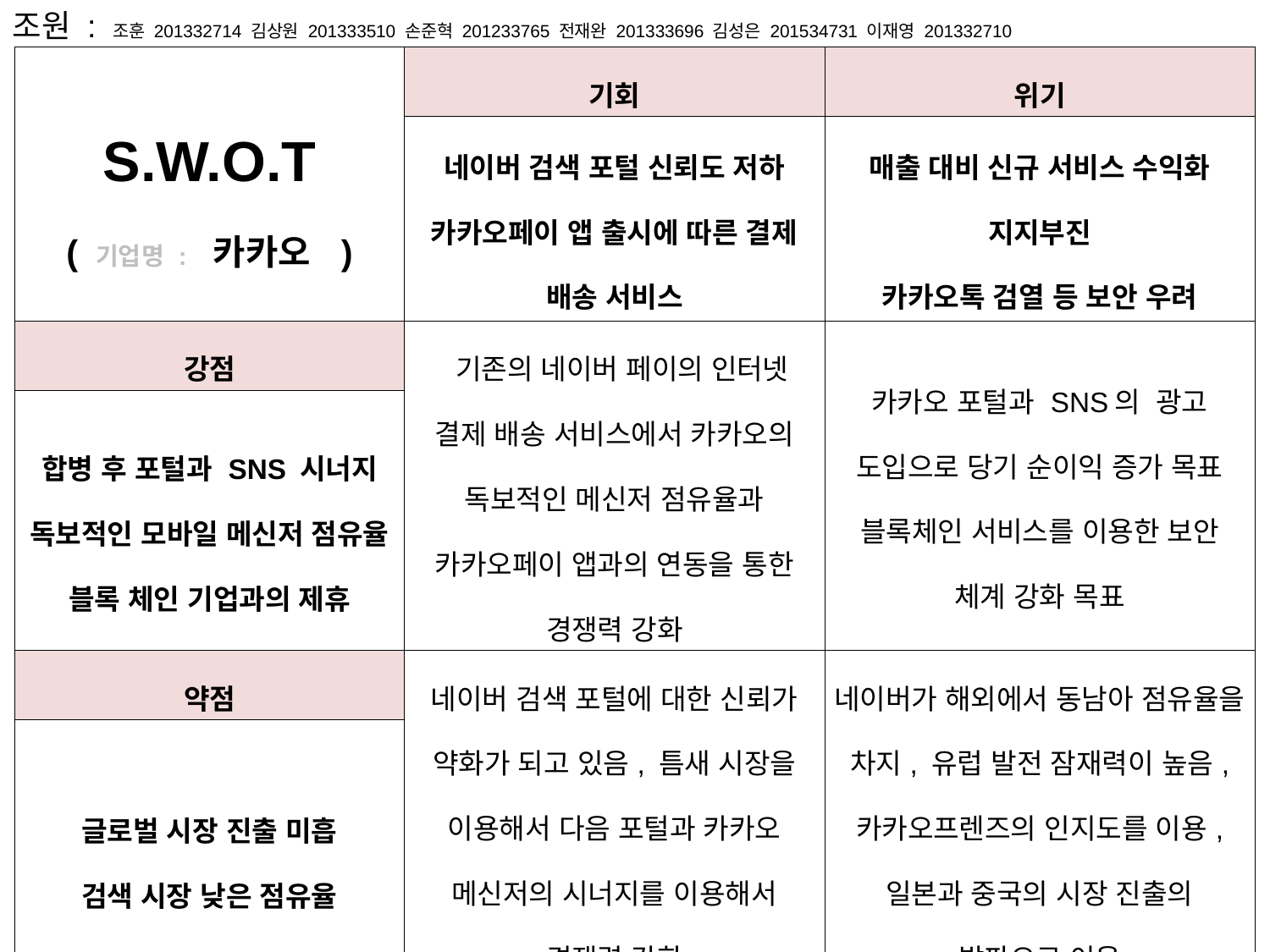

조원 : 조훈 201332714 김상원 201333510 손준혁 201233765 전재완 201333696 김성은 201534731 이재영 201332710
| S.W.O.T ( 기업명 : 카카오 ) | 기회 | 위기 |
| --- | --- | --- |
|  | 네이버 검색 포털 신뢰도 저하 카카오페이 앱 출시에 따른 결제 배송 서비스 | 매출 대비 신규 서비스 수익화 지지부진 카카오톡 검열 등 보안 우려 |
| 강점 | 기존의 네이버 페이의 인터넷 결제 배송 서비스에서 카카오의 독보적인 메신저 점유율과 카카오페이 앱과의 연동을 통한 경쟁력 강화 | 카카오 포털과 SNS의 광고 도입으로 당기 순이익 증가 목표 블록체인 서비스를 이용한 보안 체계 강화 목표 |
| 합병 후 포털과 SNS 시너지 독보적인 모바일 메신저 점유율 블록 체인 기업과의 제휴 |  |  |
| 약점 | 네이버 검색 포털에 대한 신뢰가 약화가 되고 있음, 틈새 시장을 이용해서 다음 포털과 카카오 메신저의 시너지를 이용해서 경쟁력 강화 | 네이버가 해외에서 동남아 점유율을 차지, 유럽 발전 잠재력이 높음, 카카오프렌즈의 인지도를 이용, 일본과 중국의 시장 진출의 발판으로 이용 |
| 글로벌 시장 진출 미흡 검색 시장 낮은 점유율 |  |  |